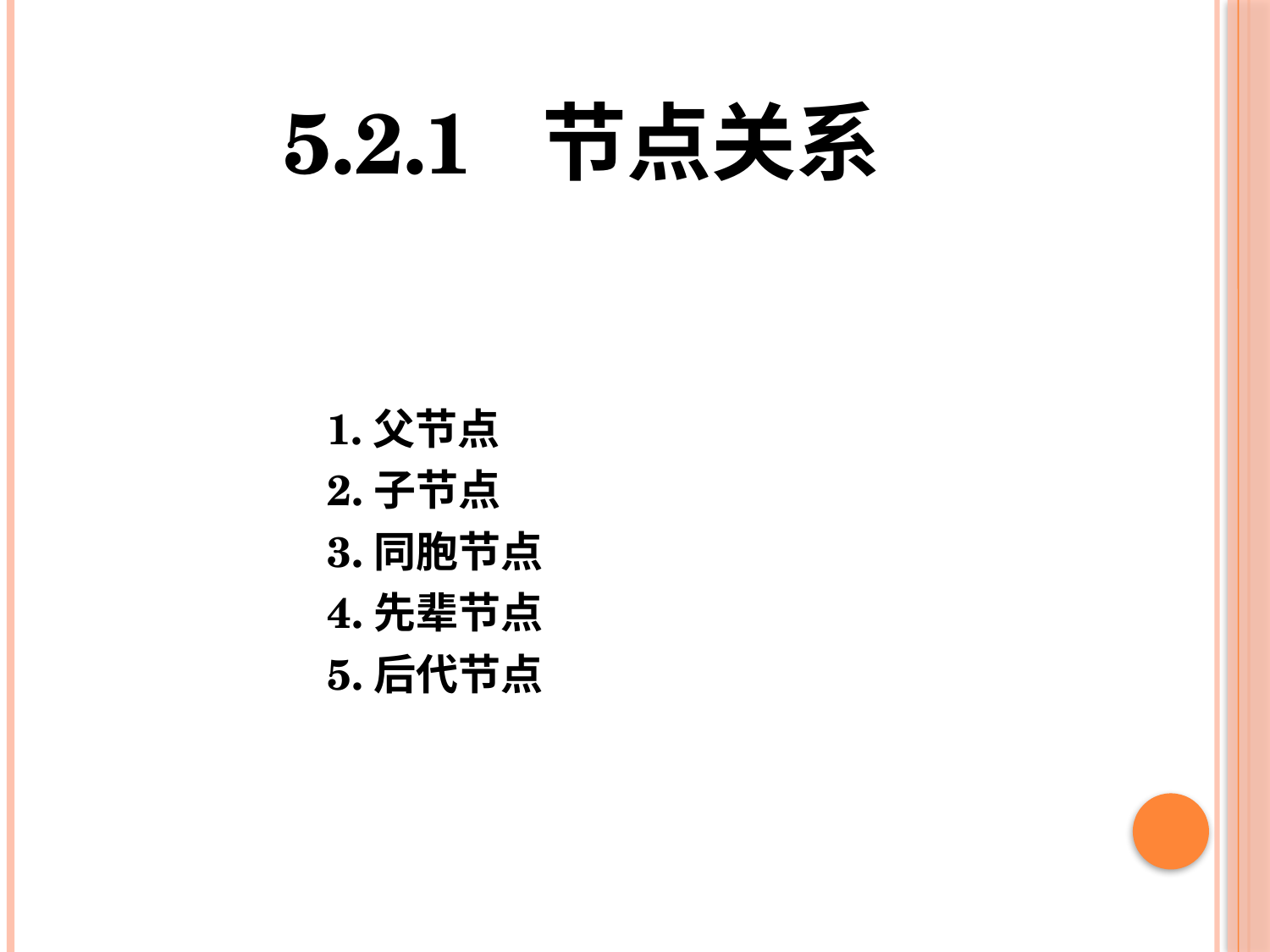

# 5.2.1  节点关系
1.父节点
2.子节点
3.同胞节点
4.先辈节点
5.后代节点